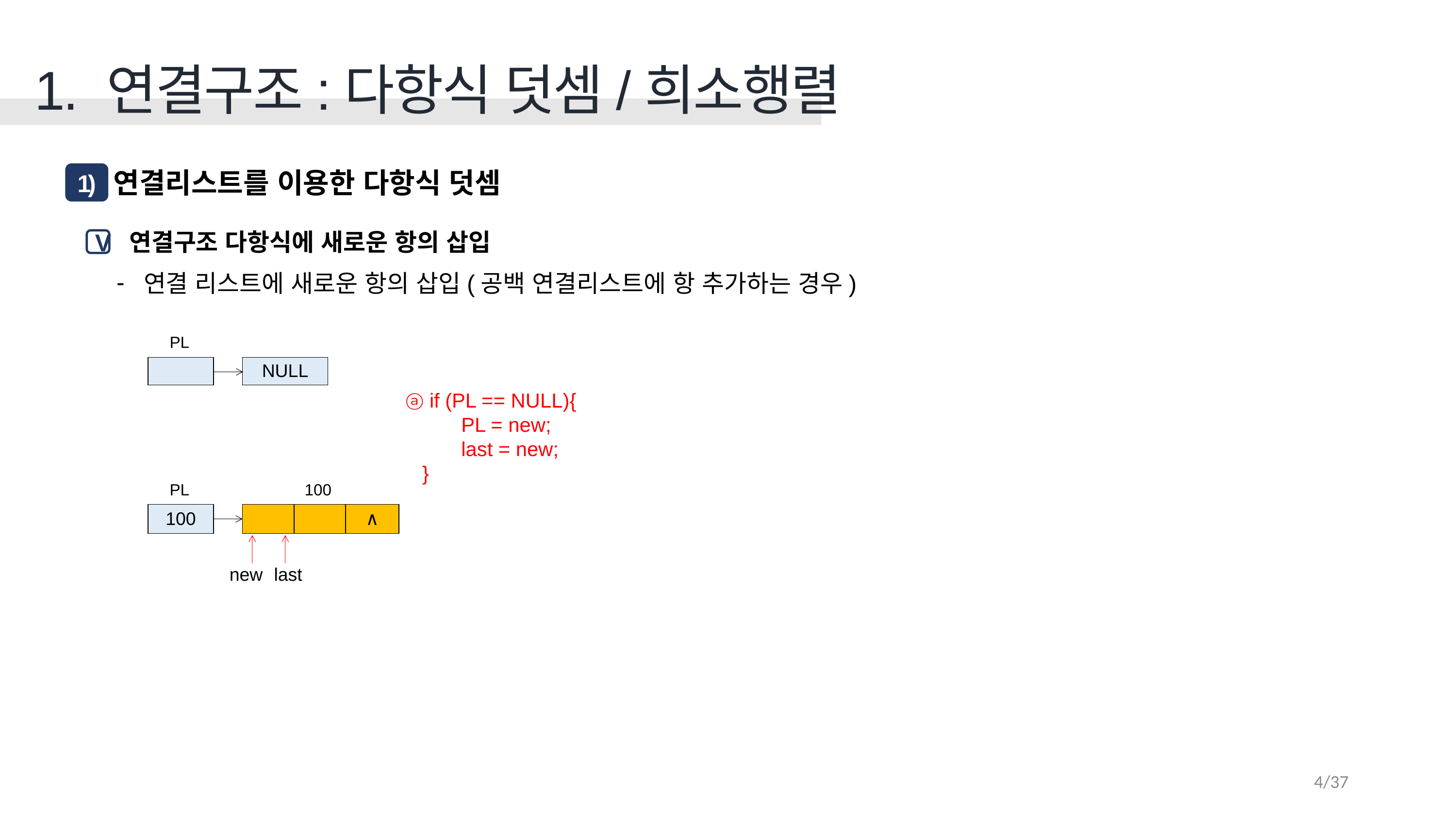

1. 연결구조:다항식 덧셈/희소행렬

연결리스트를 이용한 다항식 덧셈
1)
 연결구조 다항식에 새로운 항의 삽입

연결 리스트에 새로운 항의 삽입(공백 연결리스트에 항 추가하는 경우)

V
PL
|  |
| --- |
| NULL |
| --- |
ⓐ if (PL == NULL){
          PL = new;
          last = new;
   }
PL
100
| 100 |
| --- |
|  |  | ∧ |
| --- | --- | --- |
new
last
4/37